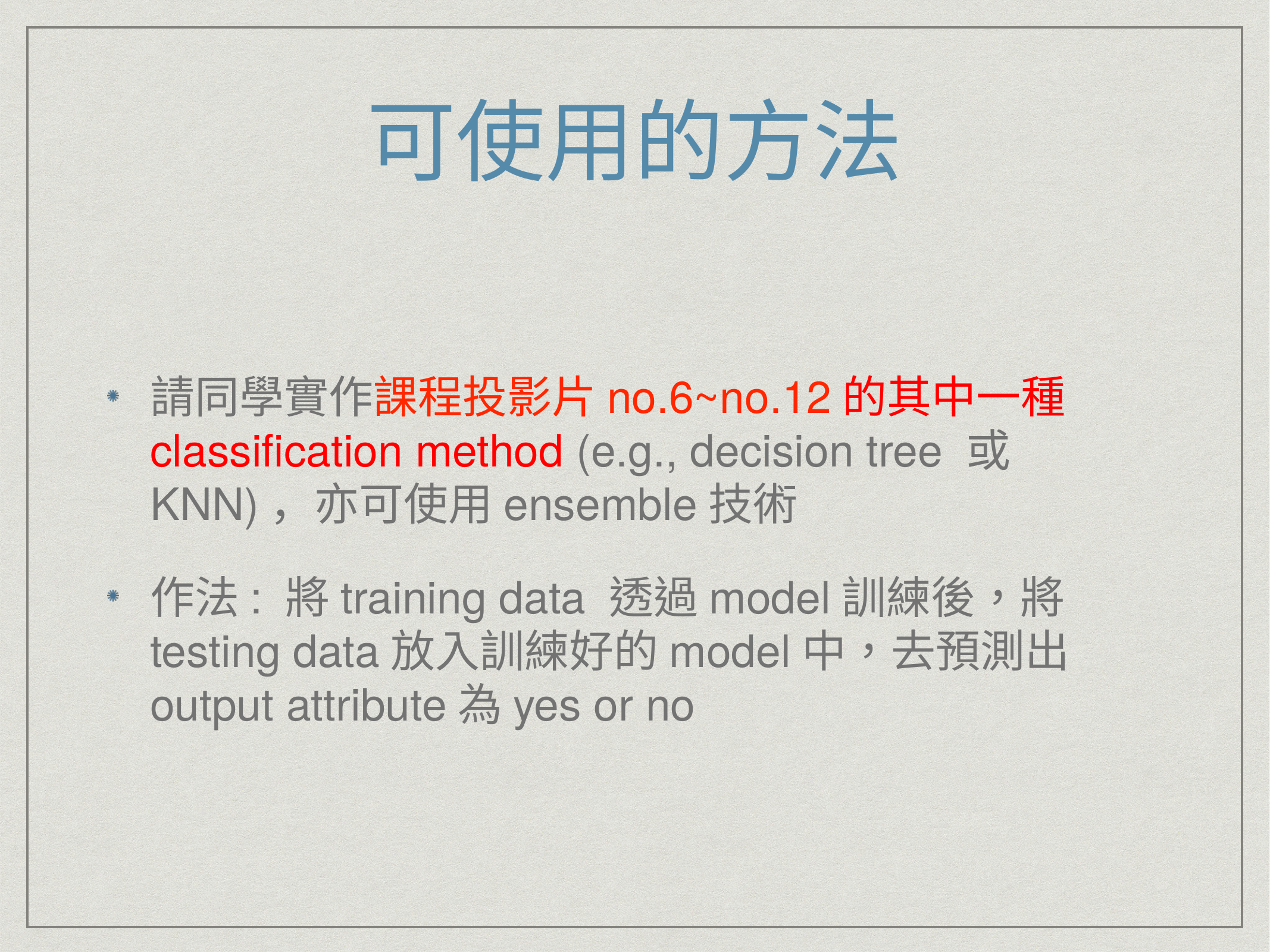

# 可使用的方法
請同學實作課程投影片no.6~no.12的其中一種classification method (e.g., decision tree 或 KNN)，亦可使用ensemble技術
作法: 將training data 透過model訓練後，將testing data放入訓練好的model中，去預測出output attribute為yes or no